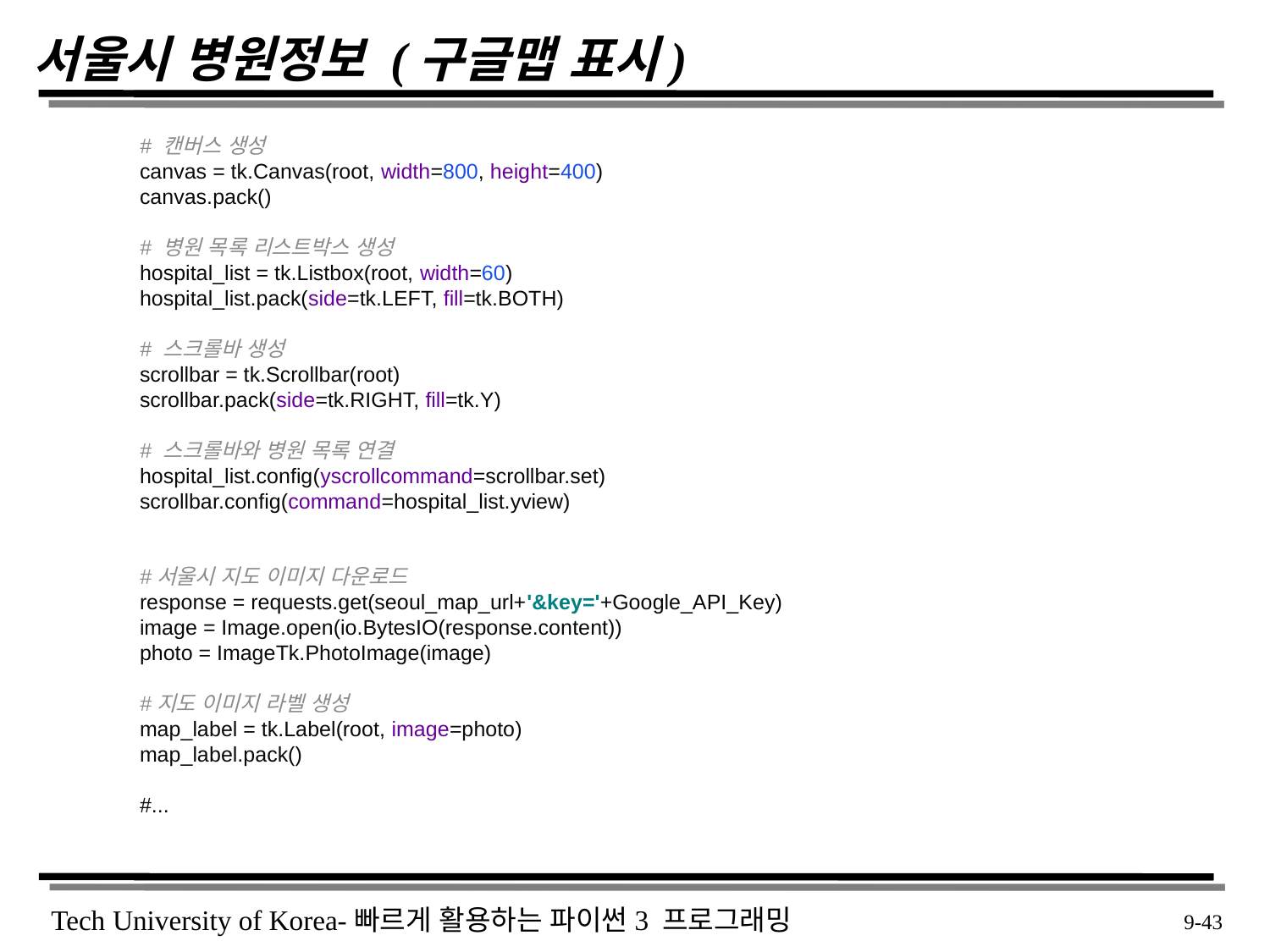

# 서울시 병원정보 (구글맵 표시)

# 캔버스 생성 canvas = tk.Canvas(root, width=800, height=400) canvas.pack() # 병원 목록 리스트박스 생성 hospital_list = tk.Listbox(root, width=60) hospital_list.pack(side=tk.LEFT, fill=tk.BOTH) # 스크롤바 생성 scrollbar = tk.Scrollbar(root) scrollbar.pack(side=tk.RIGHT, fill=tk.Y) # 스크롤바와 병원 목록 연결 hospital_list.config(yscrollcommand=scrollbar.set) scrollbar.config(command=hospital_list.yview) #서울시 지도 이미지 다운로드 response = requests.get(seoul_map_url+'&key='+Google_API_Key) image = Image.open(io.BytesIO(response.content)) photo = ImageTk.PhotoImage(image) #지도 이미지 라벨 생성 map_label = tk.Label(root, image=photo) map_label.pack()

#...

 9-43